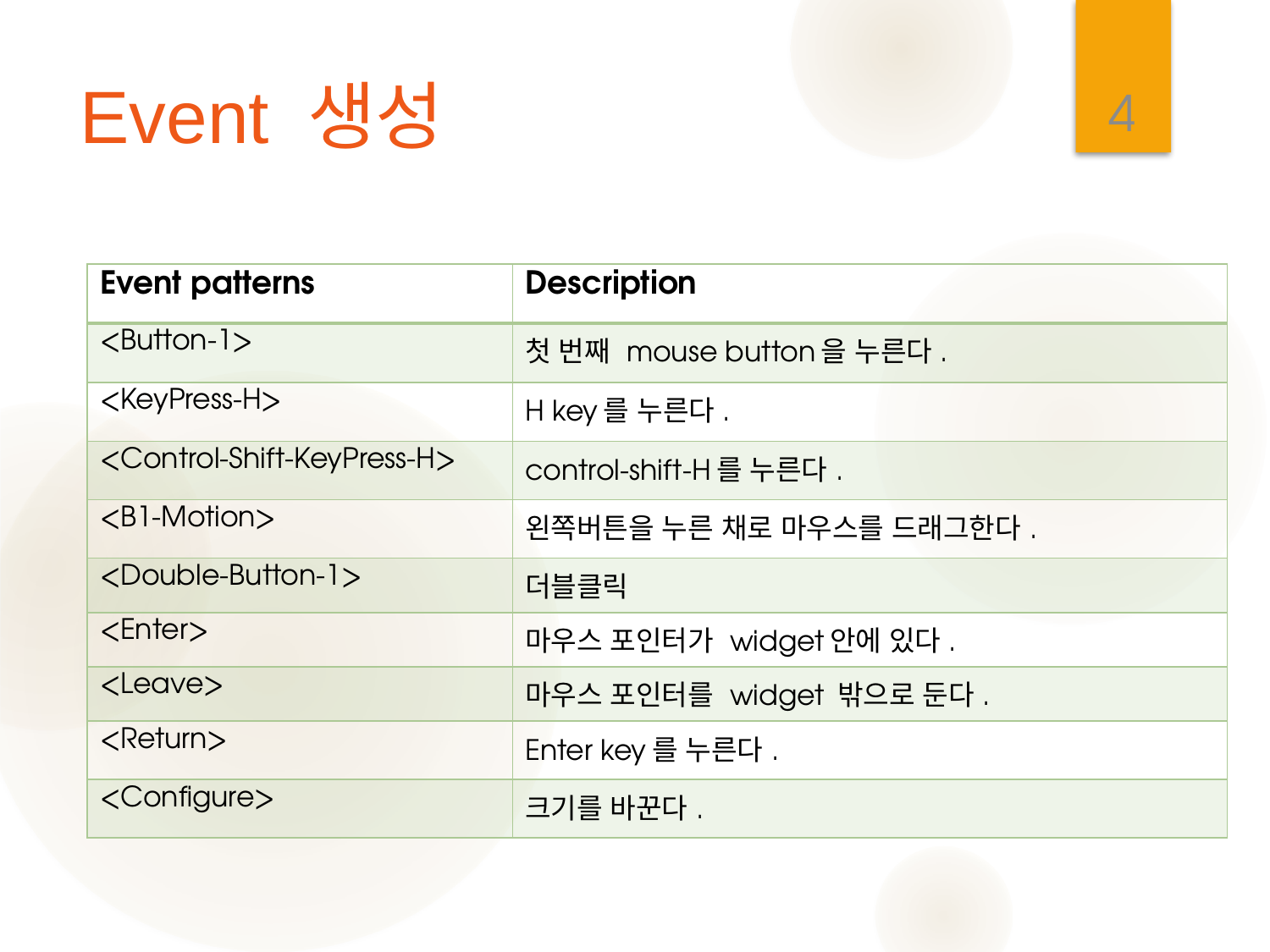

4
# Event 생성
| Event patterns | Description |
| --- | --- |
| <Button-1> | 첫 번째 mouse button을 누른다. |
| <KeyPress-H> | H key를 누른다. |
| <Control-Shift-KeyPress-H> | control-shift-H를 누른다. |
| <B1-Motion> | 왼쪽버튼을 누른 채로 마우스를 드래그한다. |
| <Double-Button-1> | 더블클릭 |
| <Enter> | 마우스 포인터가 widget안에 있다. |
| <Leave> | 마우스 포인터를 widget 밖으로 둔다. |
| <Return> | Enter key를 누른다. |
| <Configure> | 크기를 바꾼다. |